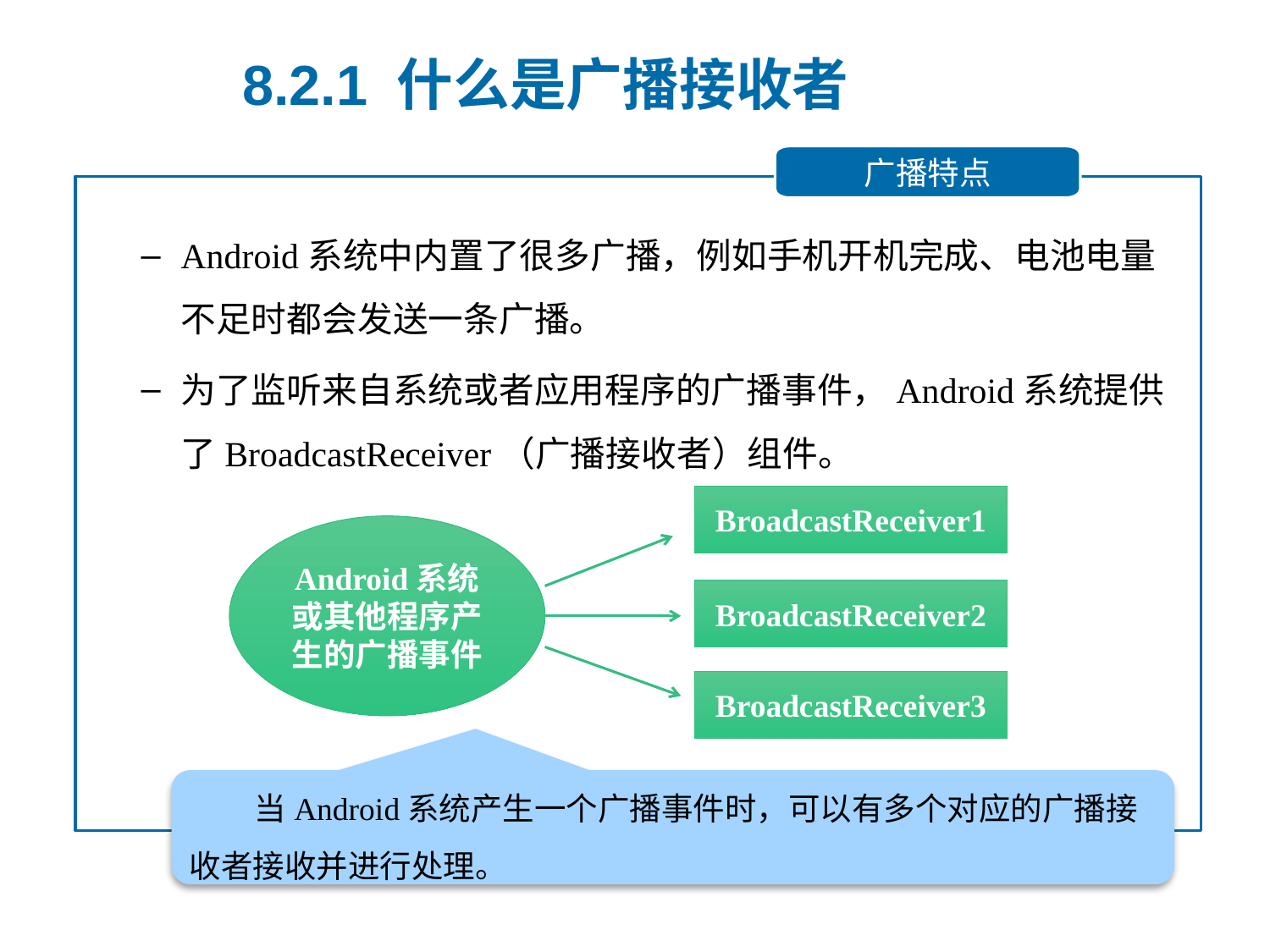

8.2.1 什么是广播接收者
广播特点

Android系统中内置了很多广播，例如手机开机完成、电池电量不足时都会发送一条广播。
为了监听来自系统或者应用程序的广播事件，Android系统提供了BroadcastReceiver（广播接收者）组件。

BroadcastReceiver1
Android系统或其他程序产生的广播事件
BroadcastReceiver2
BroadcastReceiver3
        当Android系统产生一个广播事件时，可以有多个对应的广播接收者接收并进行处理。